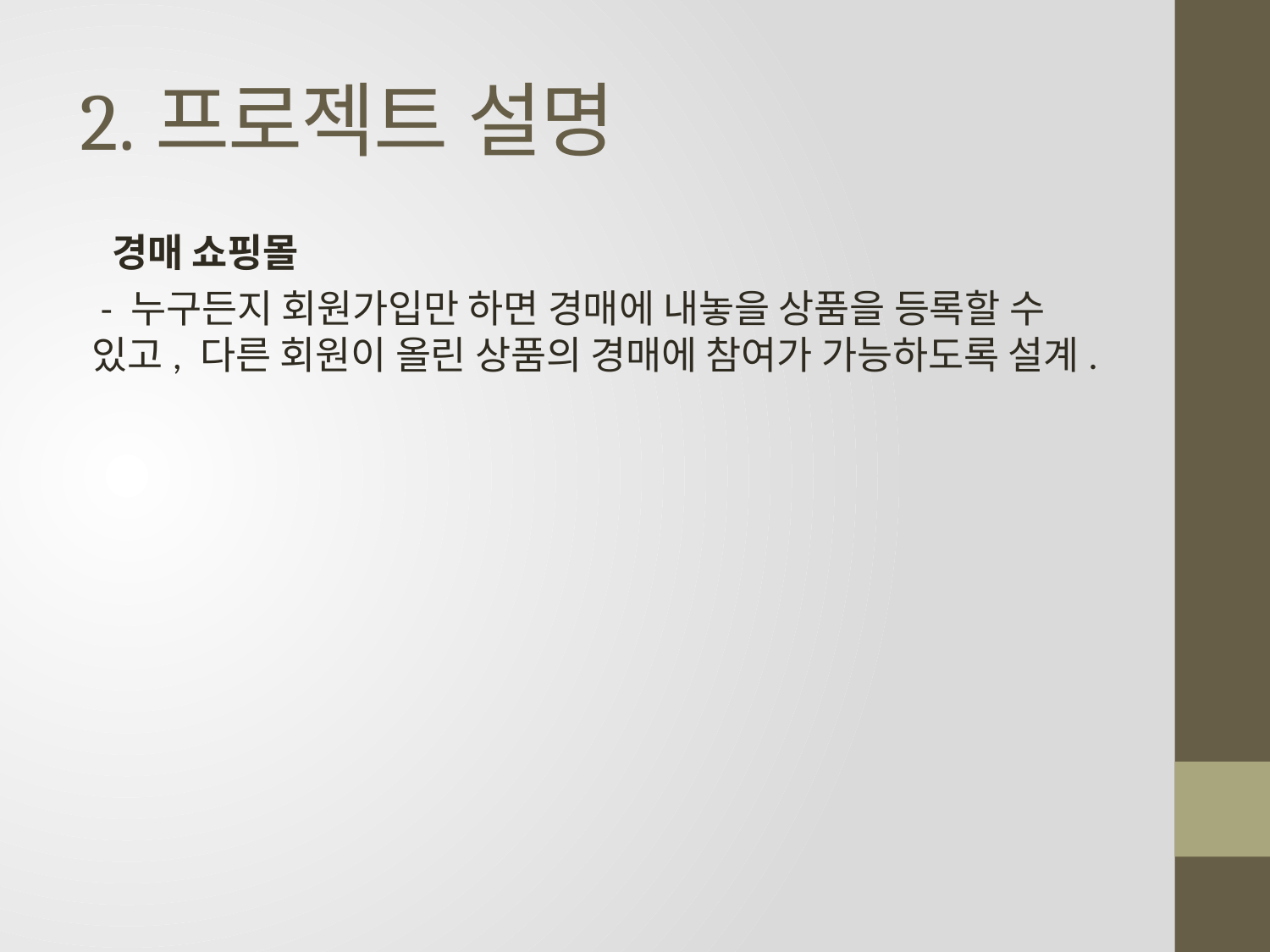

# 2.프로젝트 설명
 경매 쇼핑몰
 - 누구든지 회원가입만 하면 경매에 내놓을 상품을 등록할 수 있고, 다른 회원이 올린 상품의 경매에 참여가 가능하도록 설계.